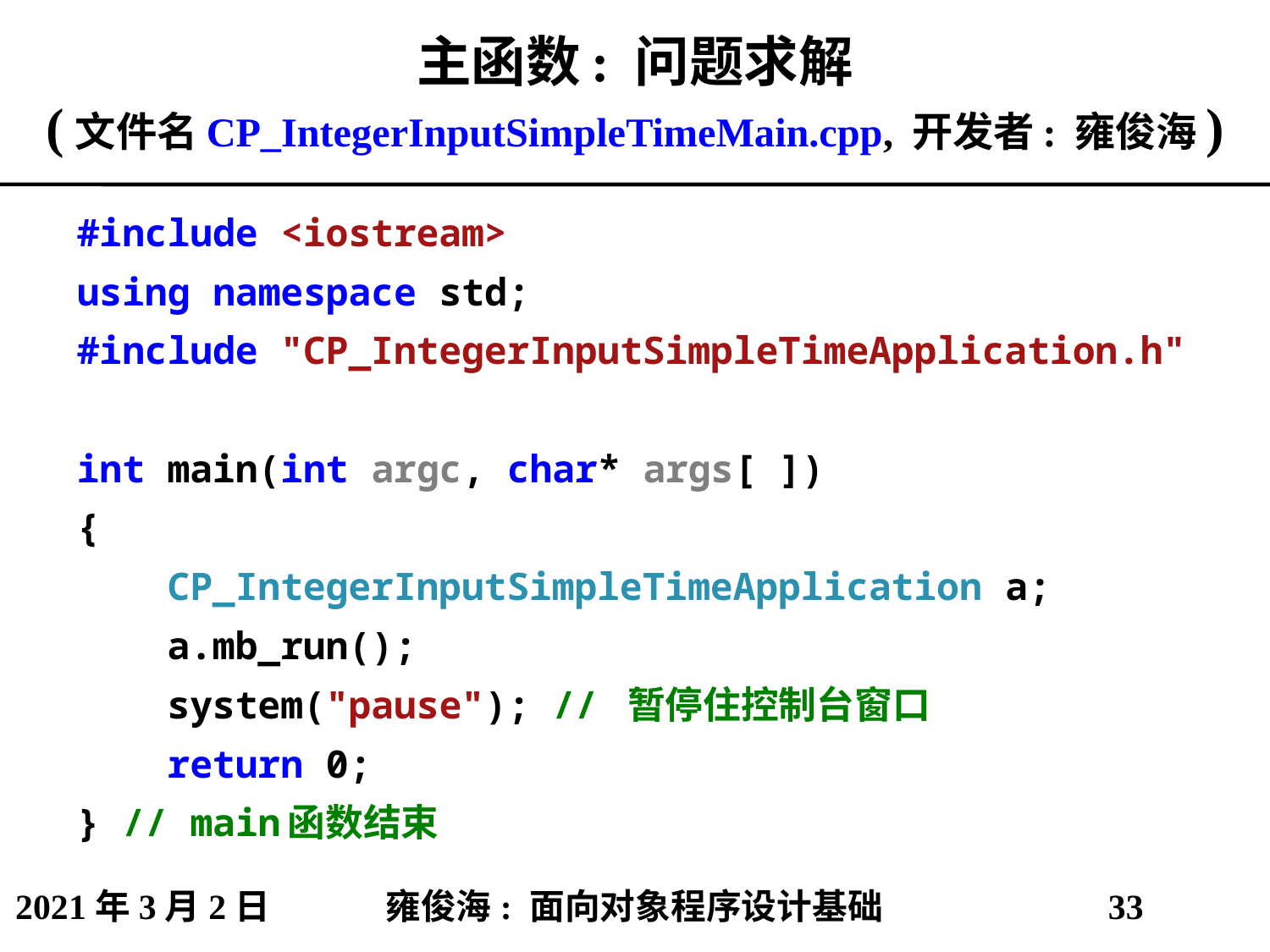

# 主函数: 问题求解 (文件名CP_IntegerInputSimpleTimeMain.cpp, 开发者: 雍俊海)

#include <iostream>
using namespace std;
#include "CP_IntegerInputSimpleTimeApplication.h"

int main(int argc, char* args[ ])
{
    CP_IntegerInputSimpleTimeApplication a;
    a.mb_run();
    system("pause"); // 暂停住控制台窗口
    return 0;
} // main函数结束
2021年3月2日
雍俊海: 面向对象程序设计基础
33